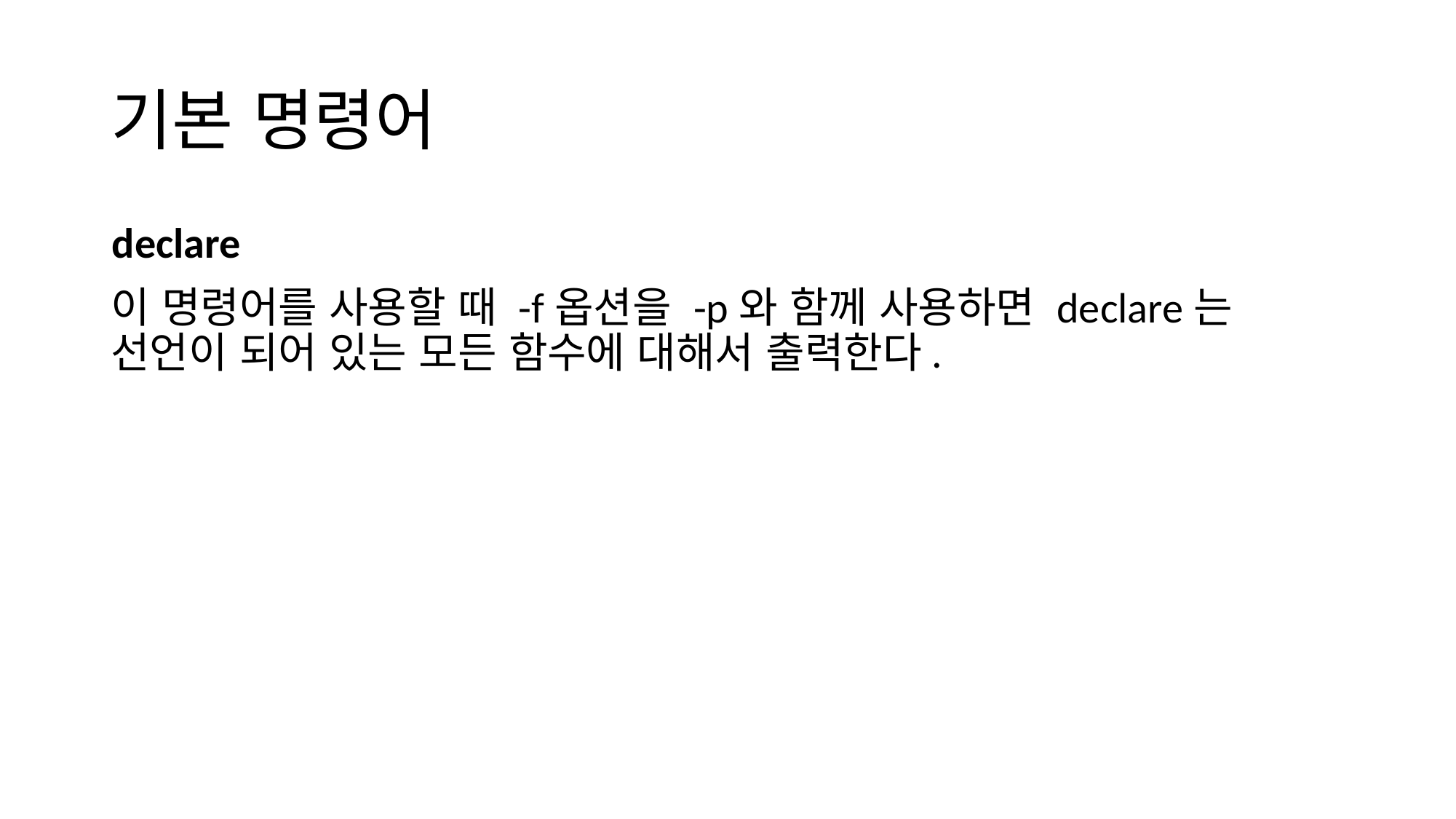

# 기본 명령어
declare
이 명령어를 사용할 때 -f옵션을 -p와 함께 사용하면 declare는 선언이 되어 있는 모든 함수에 대해서 출력한다.